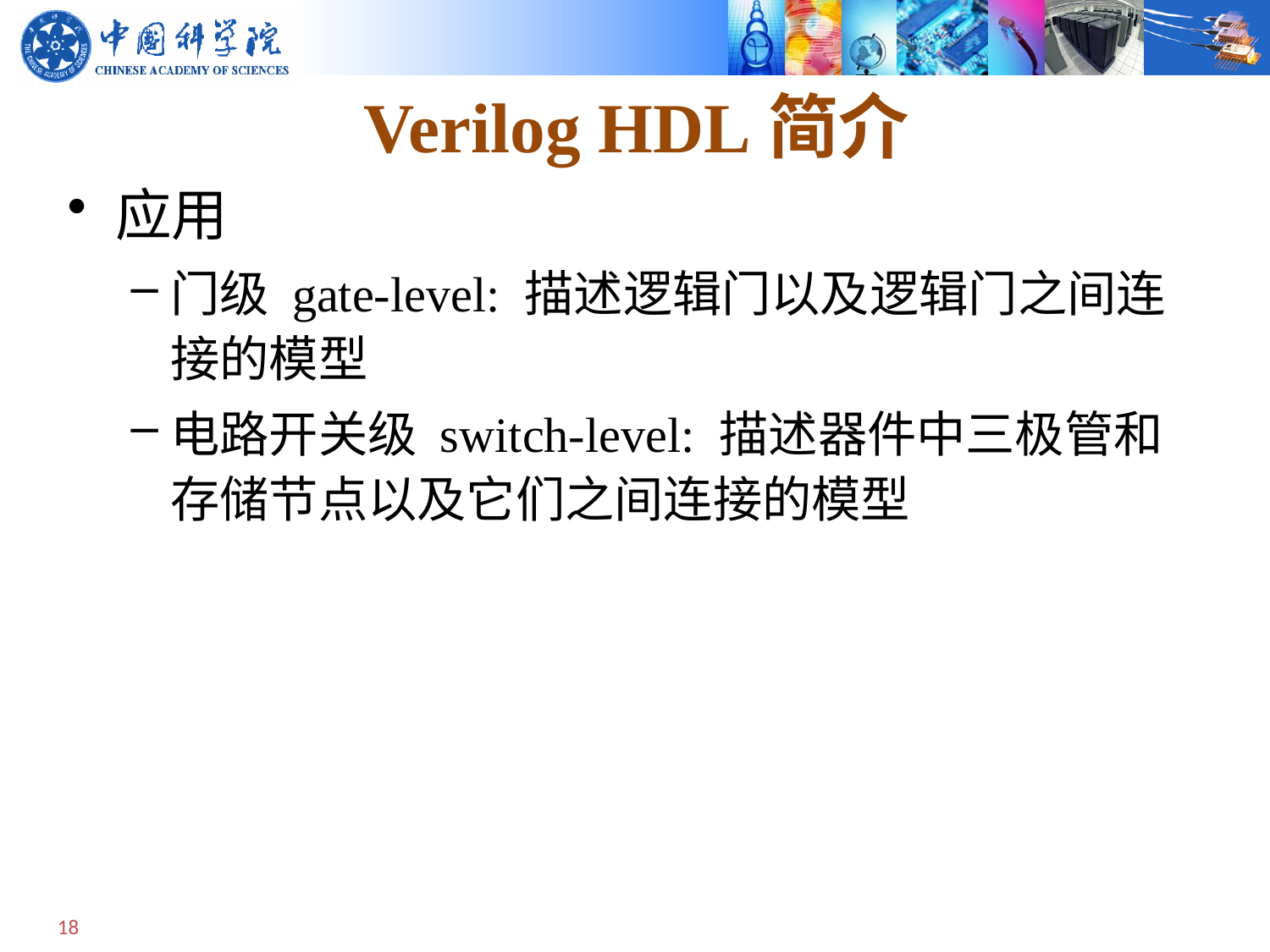

# Verilog HDL简介
应用
门级 gate-level: 描述逻辑门以及逻辑门之间连接的模型
电路开关级 switch-level: 描述器件中三极管和存储节点以及它们之间连接的模型